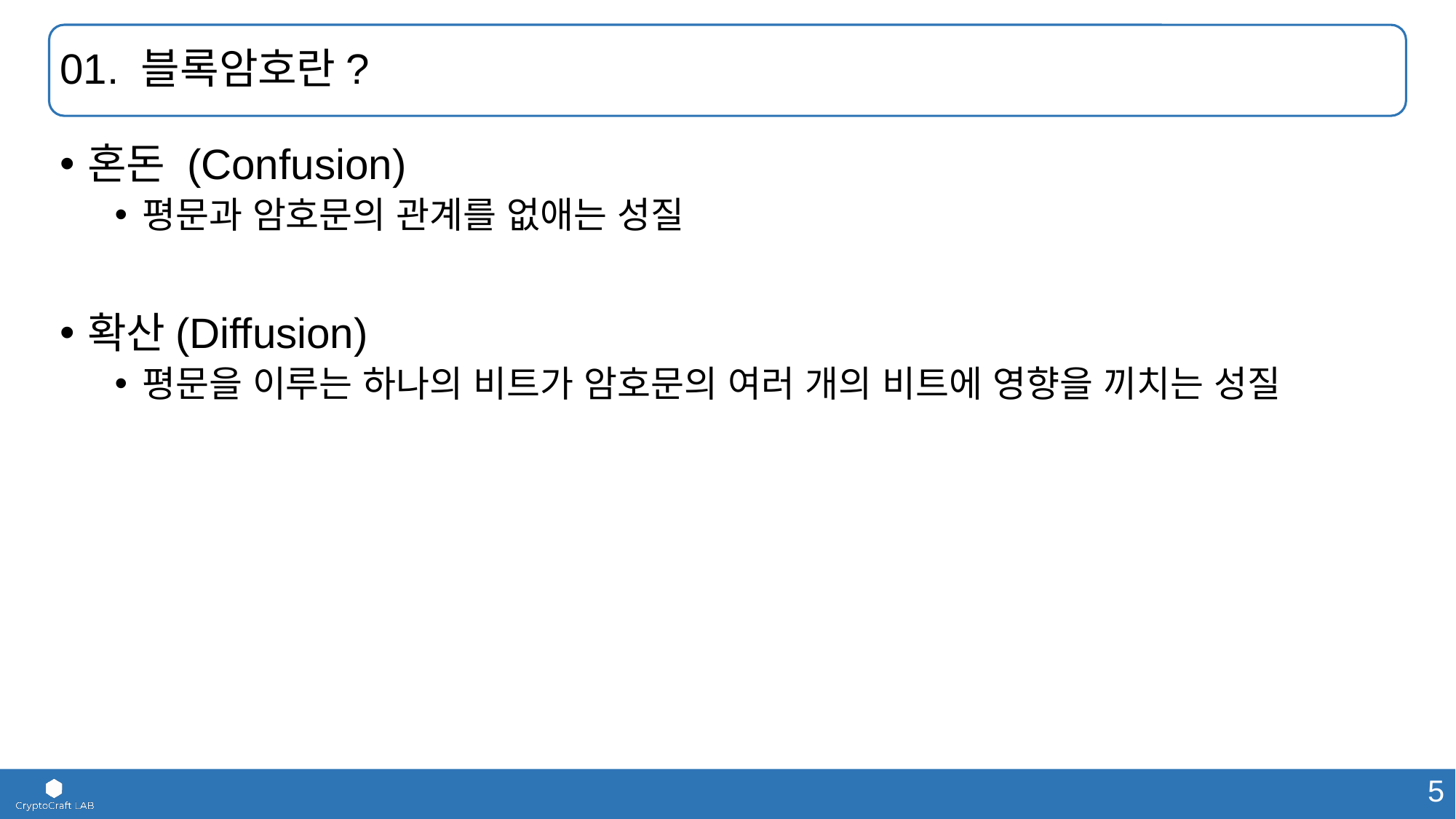

# 01. 블록암호란?
혼돈 (Confusion)
평문과 암호문의 관계를 없애는 성질

확산(Diffusion)
평문을 이루는 하나의 비트가 암호문의 여러 개의 비트에 영향을 끼치는 성질